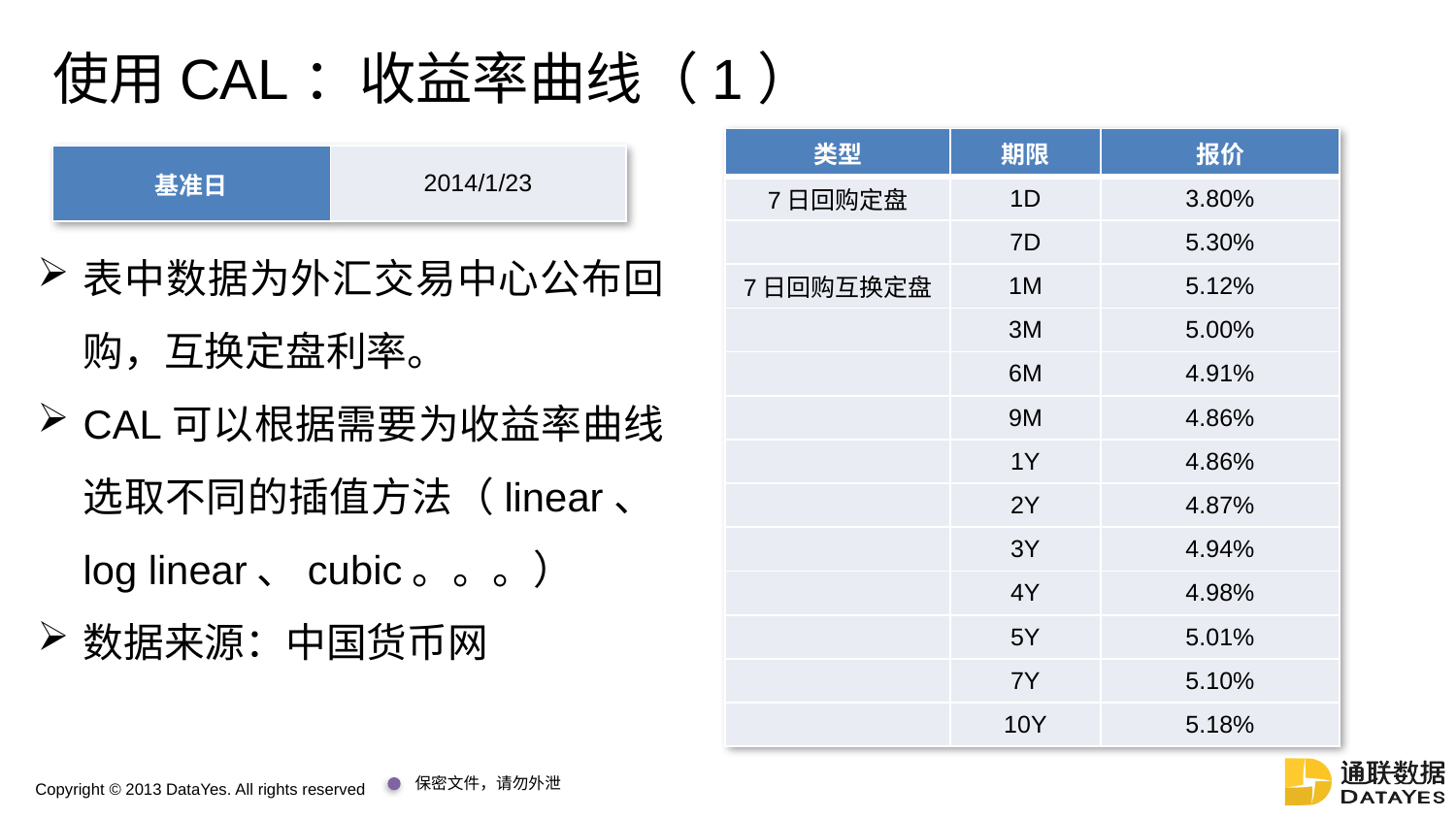

# 使用CAL：收益率曲线（1）
| 类型 | 期限 | 报价 |
| --- | --- | --- |
| 7日回购定盘 | 1D | 3.80% |
|  | 7D | 5.30% |
| 7日回购互换定盘 | 1M | 5.12% |
|  | 3M | 5.00% |
|  | 6M | 4.91% |
|  | 9M | 4.86% |
|  | 1Y | 4.86% |
|  | 2Y | 4.87% |
|  | 3Y | 4.94% |
|  | 4Y | 4.98% |
|  | 5Y | 5.01% |
|  | 7Y | 5.10% |
|  | 10Y | 5.18% |
| 基准日 | 2014/1/23 |
| --- | --- |
表中数据为外汇交易中心公布回购，互换定盘利率。
CAL可以根据需要为收益率曲线选取不同的插值方法（linear、log linear、cubic。。。）
数据来源：中国货币网